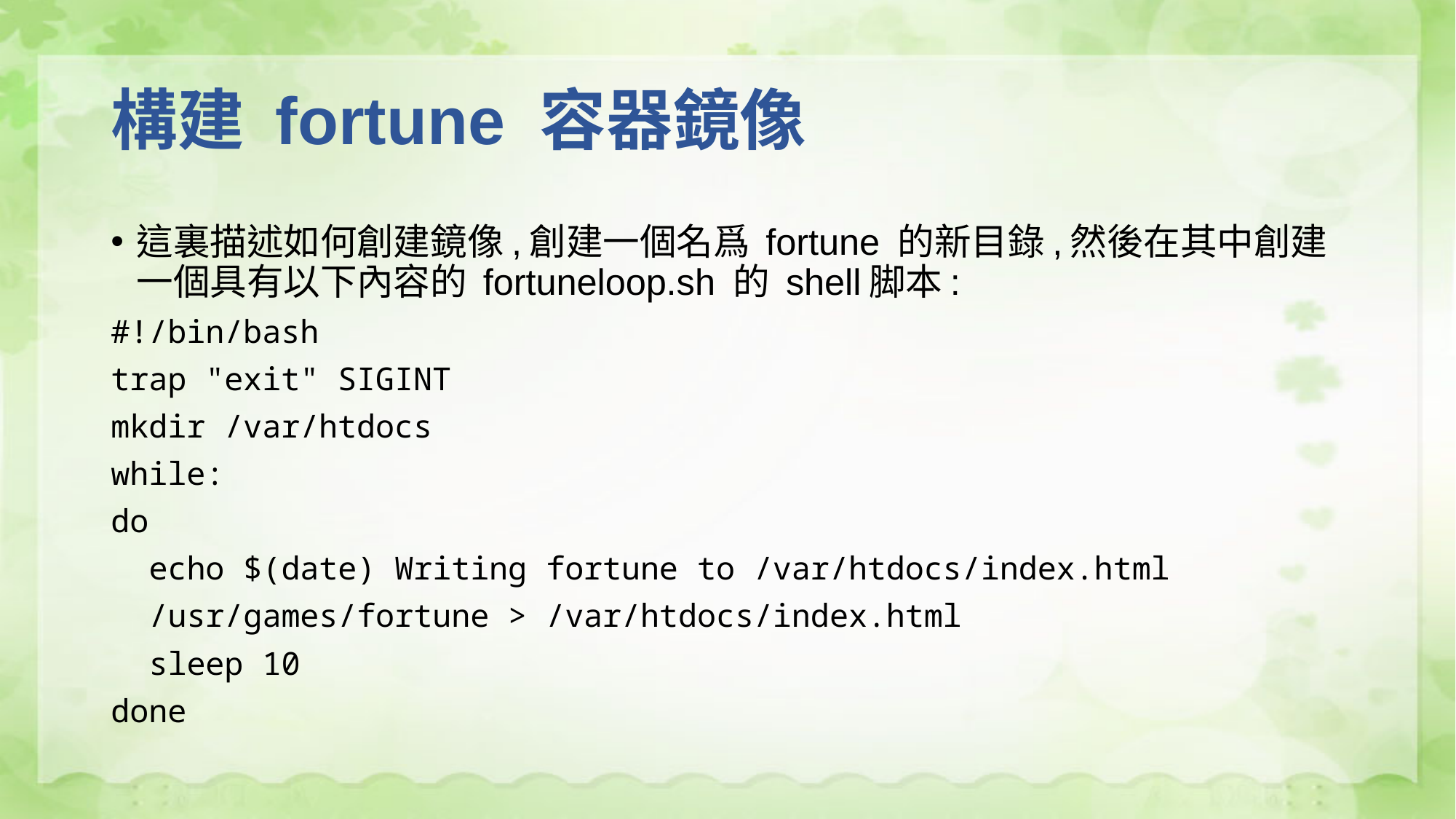

# 構建 fortune 容器鏡像
這裏描述如何創建鏡像,創建一個名爲 fortune 的新目錄,然後在其中創建 一個具有以下內容的 fortuneloop.sh 的 shell脚本:
#!/bin/bash
trap "exit" SIGINT
mkdir /var/htdocs
while:
do
  echo $(date) Writing fortune to /var/htdocs/index.html
  /usr/games/fortune > /var/htdocs/index.html
  sleep 10
done